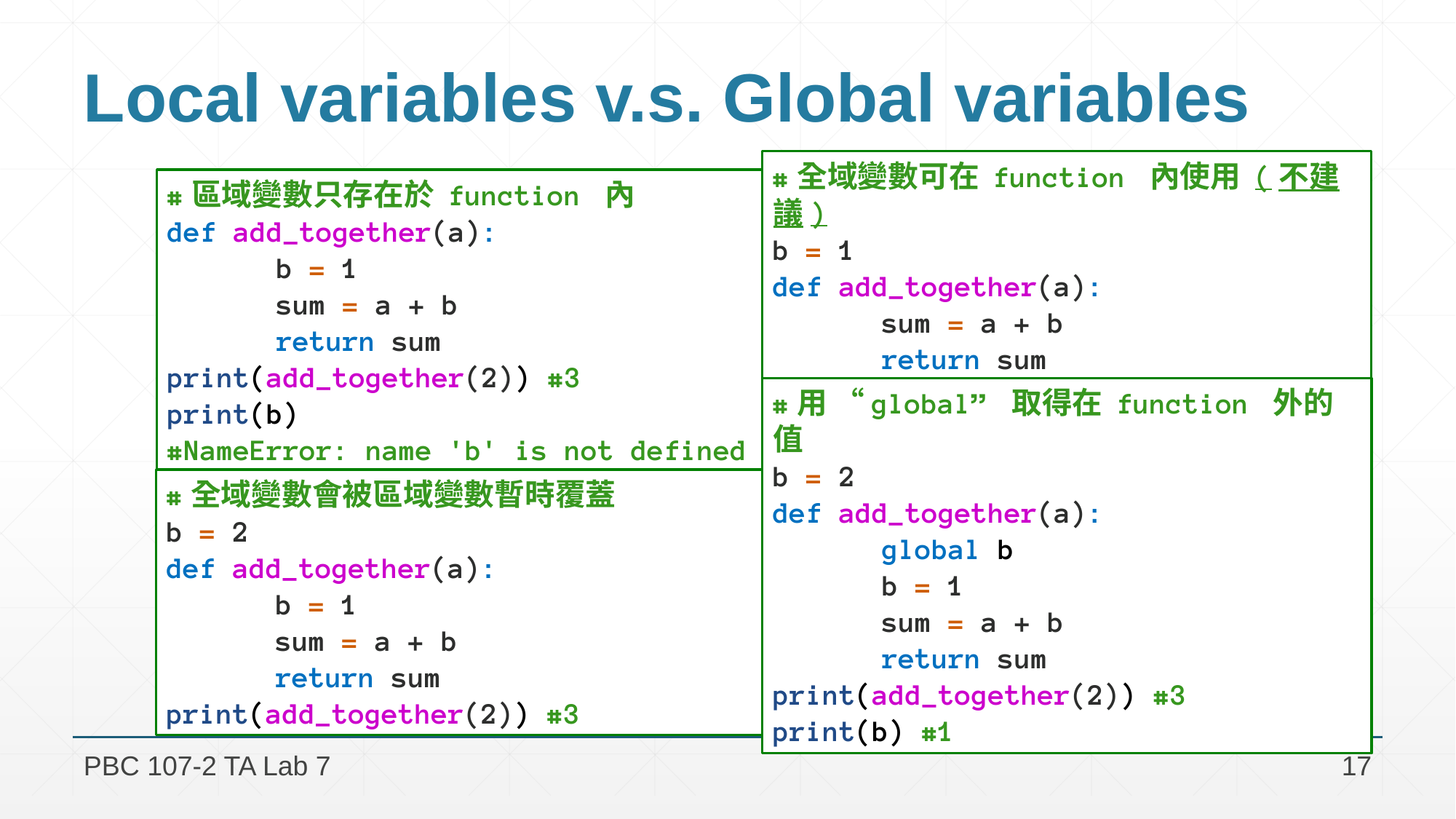

# Local variables v.s. Global variables
#區域變數只存在於 function 內
def add_together(a):
	b = 1
	sum = a + b
	return sum
print(add_together(2)) #3
print(b)
#NameError: name 'b' is not defined
#全域變數可在 function 內使用 (不建議)
b = 1
def add_together(a):
	sum = a + b
	return sum
print(add_together(2)) #3

#用 “global” 取得在 function 外的值
b = 2
def add_together(a):
	global b
	b = 1
	sum = a + b
	return sum
print(add_together(2)) #3
print(b) #1
#全域變數會被區域變數暫時覆蓋
b = 2
def add_together(a):
	b = 1
	sum = a + b
	return sum
print(add_together(2)) #3
PBC 107-2 TA Lab 7
17